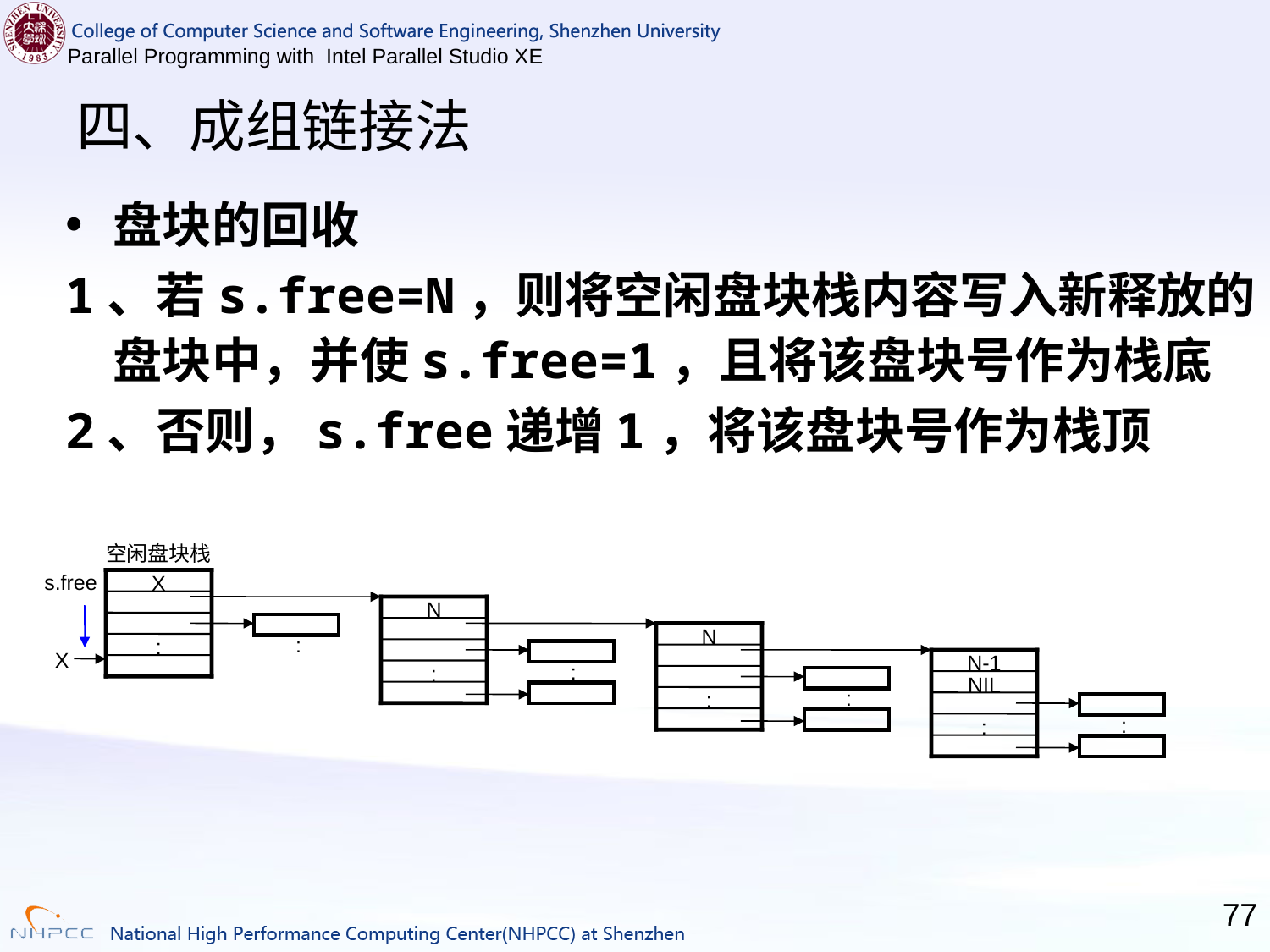

# 四、成组链接法
盘块的回收
1、若s.free=N，则将空闲盘块栈内容写入新释放的盘块中，并使s.free=1，且将该盘块号作为栈底
2、否则，s.free递增1，将该盘块号作为栈顶
空闲盘块栈
X

:
:

N

:
:

N

:
:

X
N-1

NIL

:
:

s.free

77